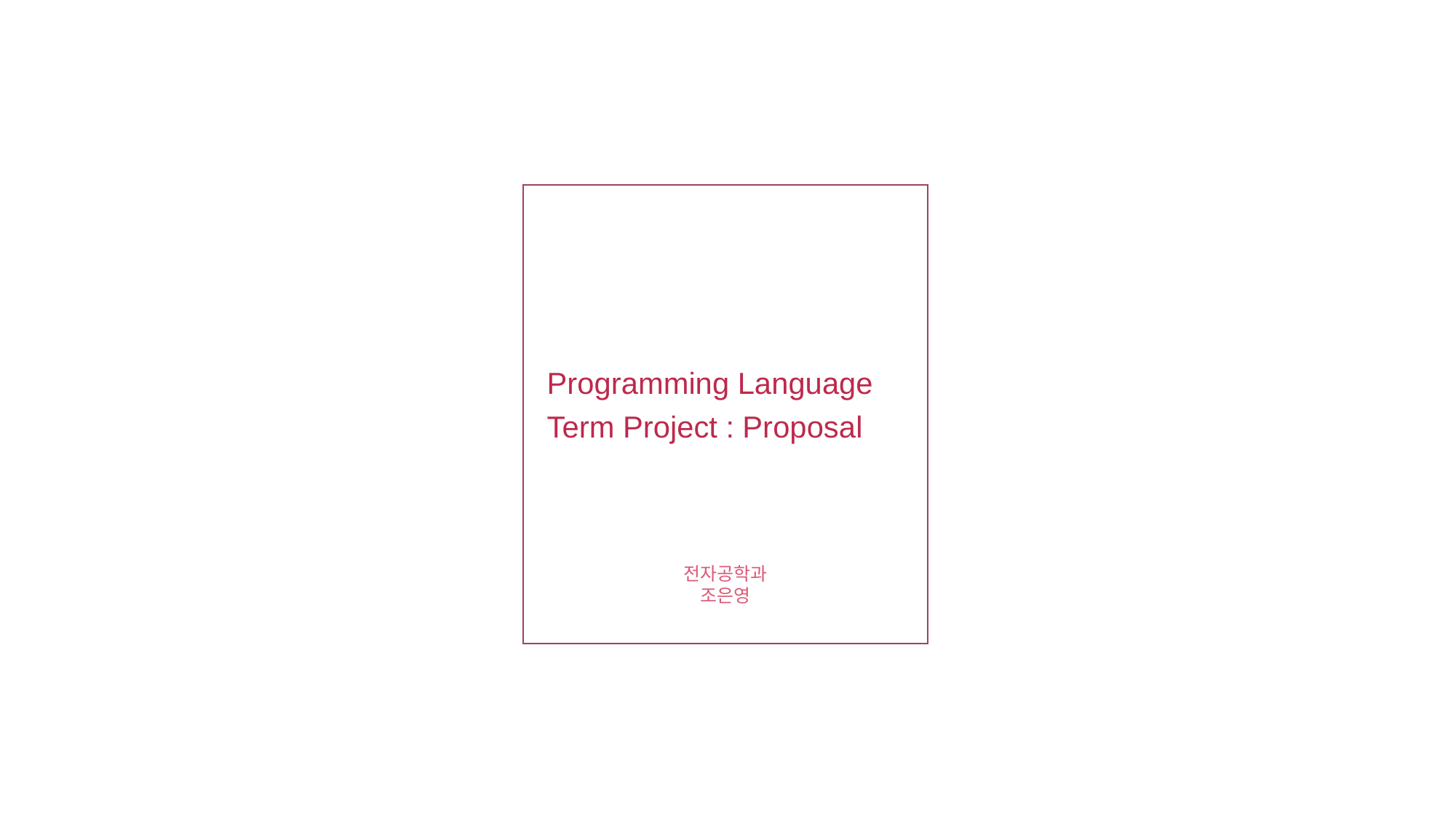

Programming Language  Term Project : Proposal
전자공학과
조은영